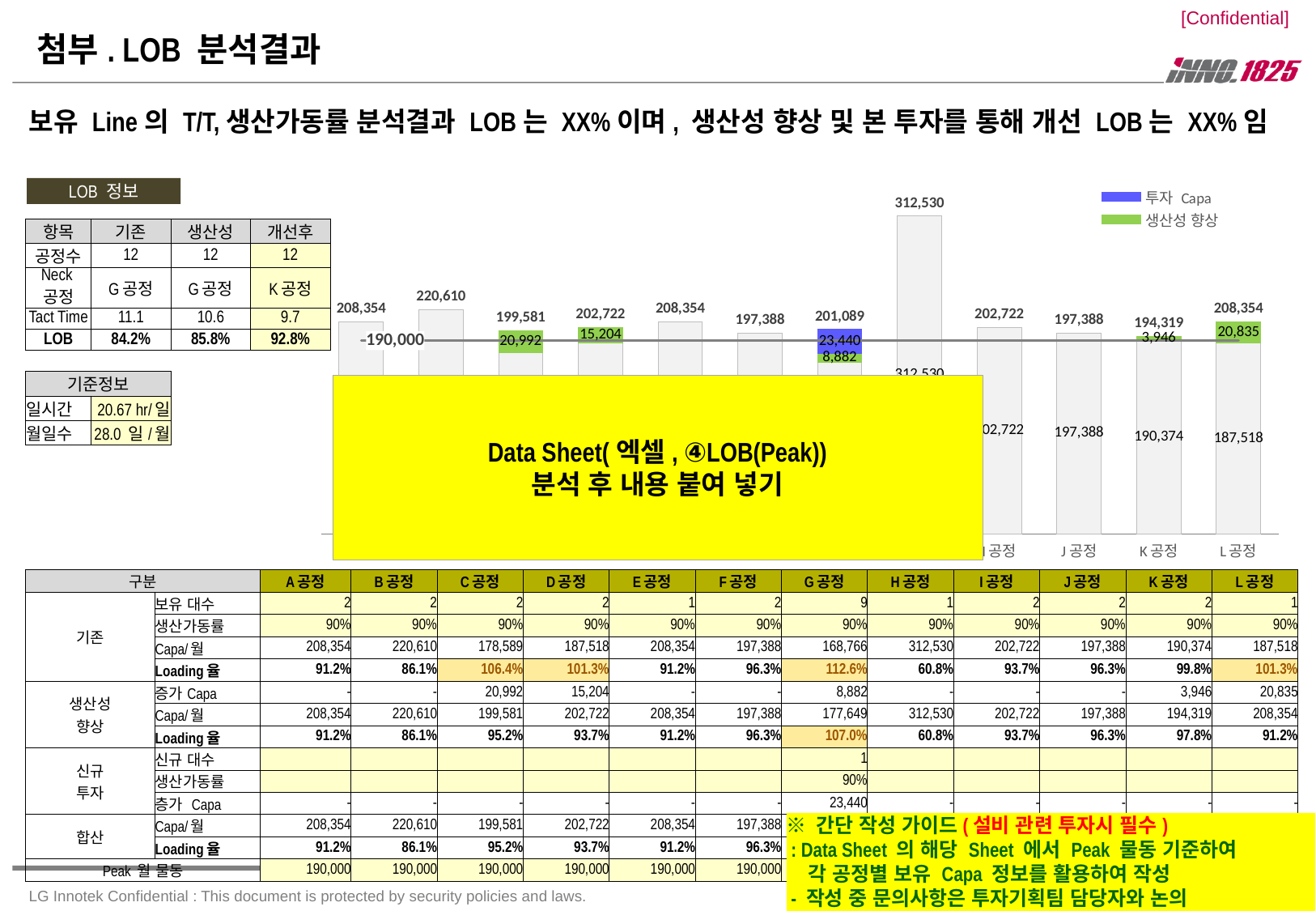

# 첨부. LOB 분석결과
보유 Line의 T/T,생산가동률 분석결과 LOB는 XX%이며, 생산성 향상 및 본 투자를 통해 개선 LOB는 XX%임

### Chart

| Category | 기존 Capa | 생산성 향상 | 투자 Capa | 필요Capa |  |
|---|---|---|---|---|---|
| A공정 | 208353.6 | 0.0 | 0.0 | 190000.0 | 208353.6 |
| B공정 | 220609.69411764707 | 0.0 | 0.0 | 190000.0 | 220609.69411764707 |
| C공정 | 178588.80000000002 | 20992.01684210525 | 0.0 | 190000.0 | 199580.81684210527 |
| D공정 | 187518.24000000002 | 15204.181621621625 | 0.0 | 190000.0 | 202722.42162162164 |
| E공정 | 208353.6 | 0.0 | 0.0 | 190000.0 | 208353.6 |
| F공정 | 197387.62105263158 | 0.0 | 0.0 | 190000.0 | 197387.62105263158 |
| G공정 | 168766.416 | 8882.442947368429 | 23439.780000000002 | 190000.0 | 201088.63894736842 |
| H공정 | 312530.4 | 0.0 | 0.0 | 190000.0 | 312530.4 |
| I공정 | 202722.42162162164 | 0.0 | 0.0 | 190000.0 | 202722.42162162164 |
| J공정 | 197387.62105263158 | 0.0 | 0.0 | 190000.0 | 197387.62105263158 |
| K공정 | 190373.84771573605 | 3945.5719733831356 | 0.0 | 190000.0 | 194319.41968911918 |
| L공정 | 187518.24000000002 | 20835.359999999986 | 0.0 | 190000.0 | 208353.6 |
LOB 정보
| 항목 | 기존 | 생산성 | 개선후 |
| --- | --- | --- | --- |
| 공정수 | 12 | 12 | 12 |
| Neck공정 | G공정 | G공정 | K공정 |
| Tact Time | 11.1 | 10.6 | 9.7 |
| LOB | 84.2% | 85.8% | 92.8% |
|  |  |  |  |
| 기준정보 |  |  |  |
| 일시간 | 20.67 hr/일 |  |  |
| 월일수 | 28.0 일/월 |  |  |
Data Sheet(엑셀, ④LOB(Peak))
분석 후 내용 붙여 넣기
| 구분 |  | A공정 | B공정 | C공정 | D공정 | E공정 | F공정 | G공정 | H공정 | I공정 | J공정 | K공정 | L공정 |
| --- | --- | --- | --- | --- | --- | --- | --- | --- | --- | --- | --- | --- | --- |
| 기존 | 보유 대수 | 2 | 2 | 2 | 2 | 1 | 2 | 9 | 1 | 2 | 2 | 2 | 1 |
|  | 생산가동률 | 90% | 90% | 90% | 90% | 90% | 90% | 90% | 90% | 90% | 90% | 90% | 90% |
|  | Capa/월 | 208,354 | 220,610 | 178,589 | 187,518 | 208,354 | 197,388 | 168,766 | 312,530 | 202,722 | 197,388 | 190,374 | 187,518 |
|  | Loading율 | 91.2% | 86.1% | 106.4% | 101.3% | 91.2% | 96.3% | 112.6% | 60.8% | 93.7% | 96.3% | 99.8% | 101.3% |
| 생산성 향상 | 증가Capa | - | - | 20,992 | 15,204 | - | - | 8,882 | - | - | - | 3,946 | 20,835 |
|  | Capa/월 | 208,354 | 220,610 | 199,581 | 202,722 | 208,354 | 197,388 | 177,649 | 312,530 | 202,722 | 197,388 | 194,319 | 208,354 |
|  | Loading율 | 91.2% | 86.1% | 95.2% | 93.7% | 91.2% | 96.3% | 107.0% | 60.8% | 93.7% | 96.3% | 97.8% | 91.2% |
| 신규 투자 | 신규 대수 |  |  |  |  |  |  | 1 |  |  |  |  |  |
|  | 생산가동률 |  |  |  |  |  |  | 90% |  |  |  |  |  |
|  | 층가 Capa | - | - | - | - | - | - | 23,440 | - | - | - | - | - |
| 합산 | Capa/월 | 208,354 | 220,610 | 199,581 | 202,722 | 208,354 | 197,388 | 201,089 | 312,530 | 202,722 | 197,388 | 194,319 | 208,354 |
|  | Loading율 | 91.2% | 86.1% | 95.2% | 93.7% | 91.2% | 96.3% | 94.5% | 60.8% | 93.7% | 96.3% | 97.8% | 91.2% |
| Peak 월 물동 |  | 190,000 | 190,000 | 190,000 | 190,000 | 190,000 | 190,000 | 190,000 | 190,000 | 190,000 | 190,000 | 190,000 | 190,000 |
※ 간단 작성 가이드(설비 관련 투자시 필수)
 : Data Sheet 의 해당 Sheet 에서 Peak 물동 기준하여
   각 공정별 보유 Capa 정보를 활용하여 작성
 - 작성 중 문의사항은 투자기획팀 담당자와 논의